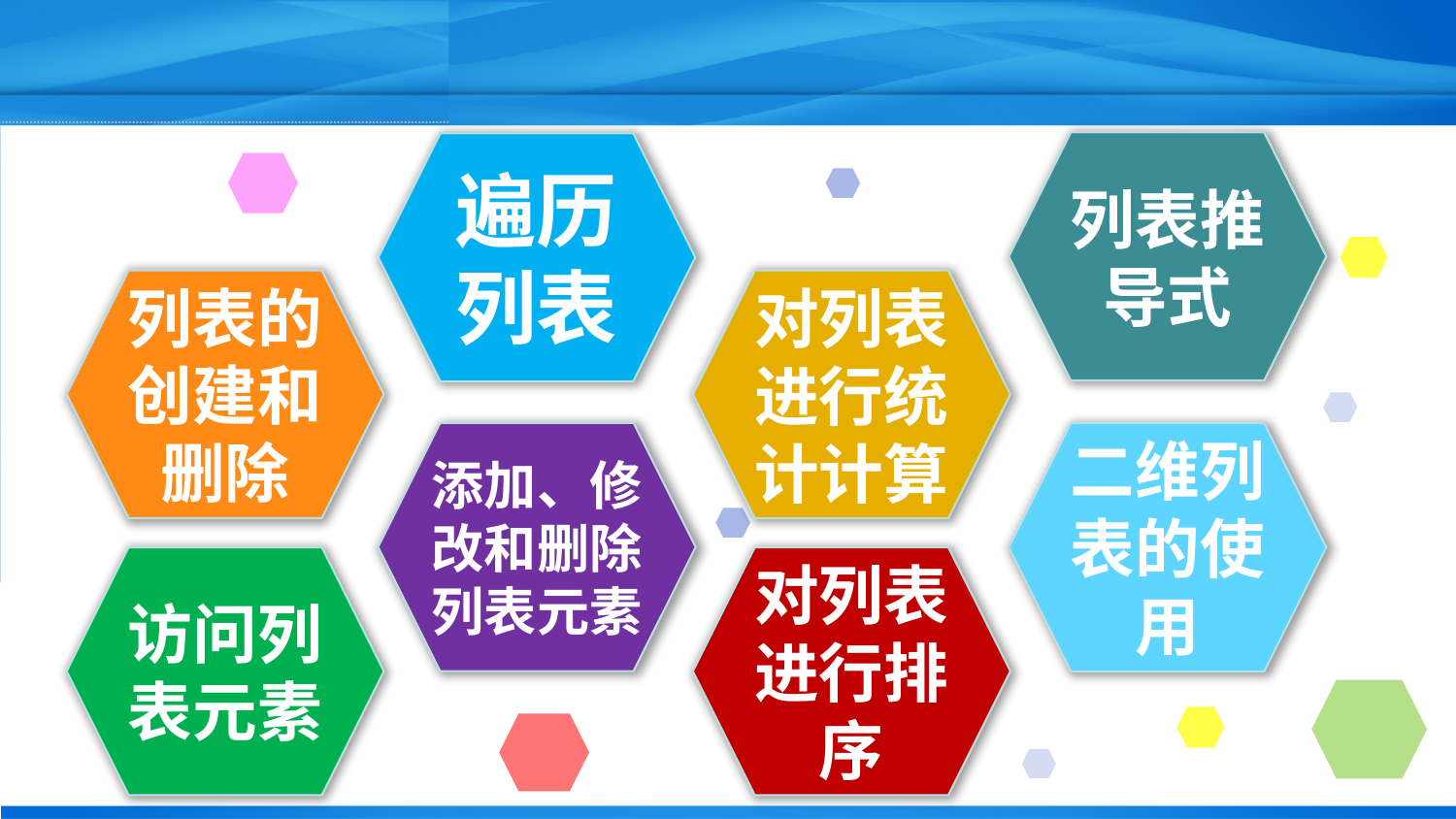

列表推导式
遍历列表

列表的创建和删除
对列表进行统计计算

添加、修改和删除列表元素
二维列表的使用

访问列表元素
对列表进行排序